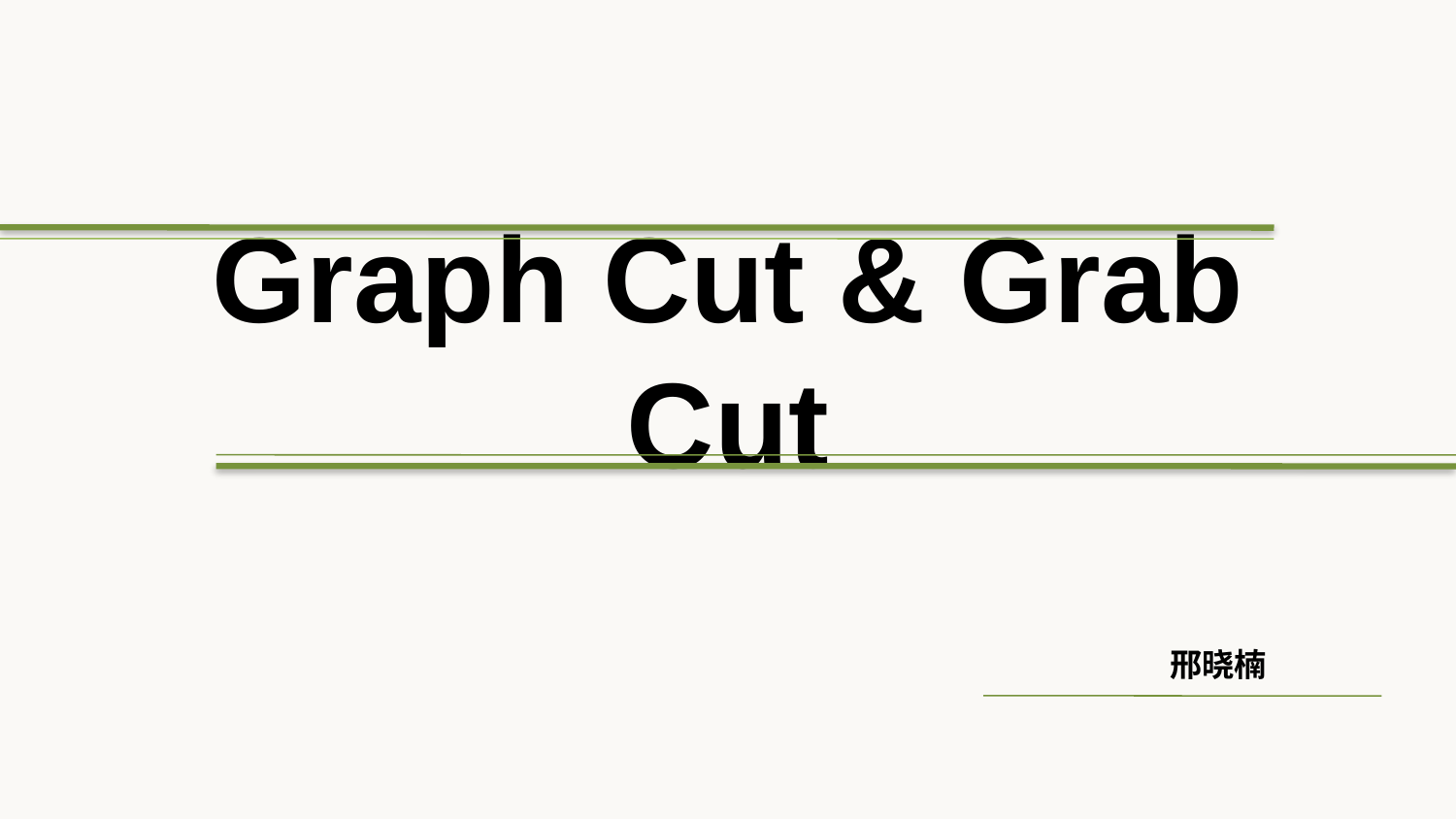

# Graph Cut & Grab Cut
邢晓楠